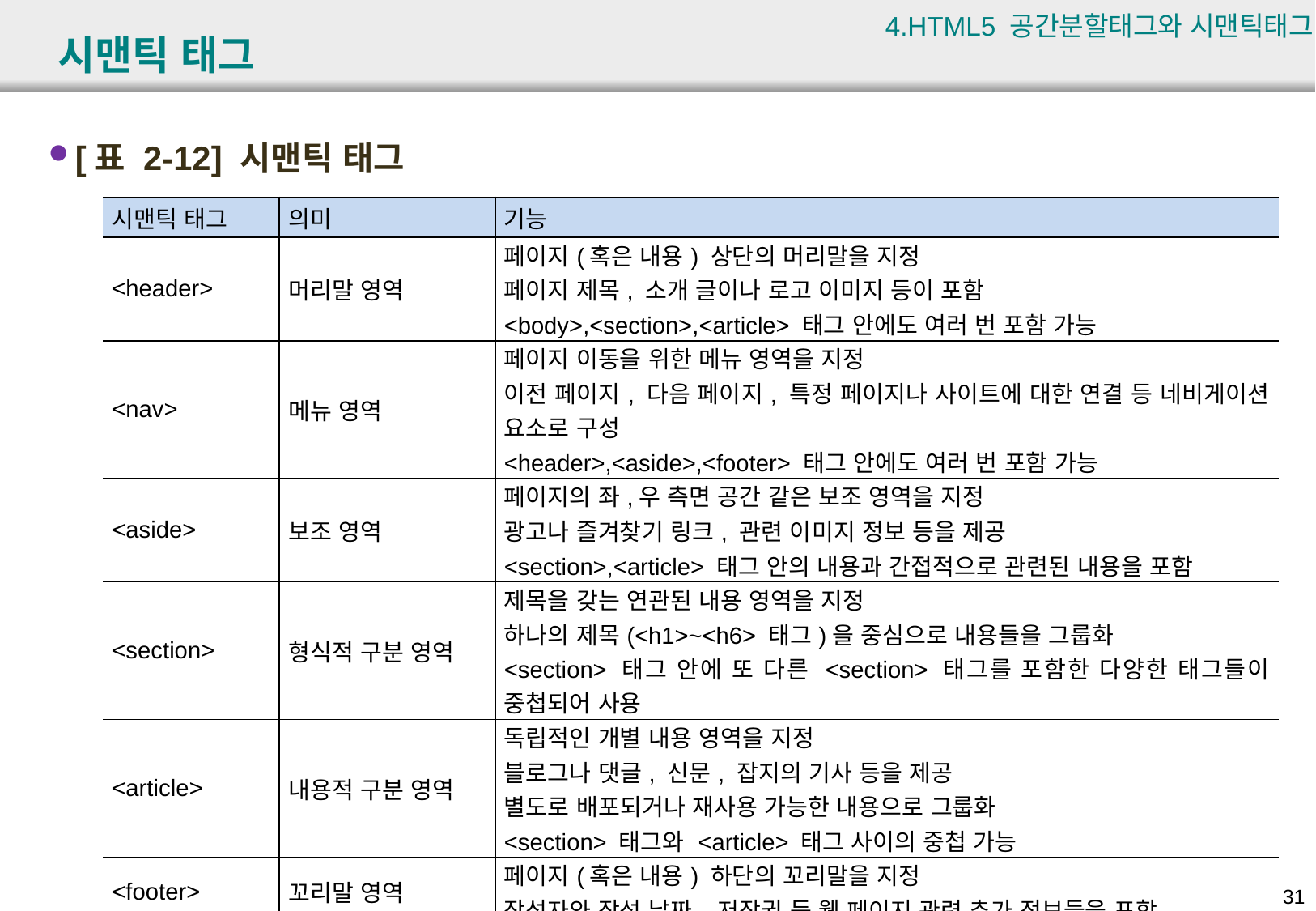

4.HTML5 공간분할태그와 시맨틱태그 p.71
# 시맨틱 태그
[표 2-12] 시맨틱 태그

| 시맨틱 태그 | 의미 | 기능 |
| --- | --- | --- |
| <header> | 머리말 영역 | 페이지(혹은 내용) 상단의 머리말을 지정 페이지 제목, 소개 글이나 로고 이미지 등이 포함 <body>,<section>,<article> 태그 안에도 여러 번 포함 가능 |
| <nav> | 메뉴 영역 | 페이지 이동을 위한 메뉴 영역을 지정 이전 페이지, 다음 페이지, 특정 페이지나 사이트에 대한 연결 등 네비게이션 요소로 구성 <header>,<aside>,<footer> 태그 안에도 여러 번 포함 가능 |
| <aside> | 보조 영역 | 페이지의 좌,우 측면 공간 같은 보조 영역을 지정 광고나 즐겨찾기 링크, 관련 이미지 정보 등을 제공 <section>,<article> 태그 안의 내용과 간접적으로 관련된 내용을 포함 |
| <section> | 형식적 구분 영역 | 제목을 갖는 연관된 내용 영역을 지정 하나의 제목(<h1>~<h6> 태그)을 중심으로 내용들을 그룹화 <section> 태그 안에 또 다른 <section> 태그를 포함한 다양한 태그들이 중첩되어 사용 |
| <article> | 내용적 구분 영역 | 독립적인 개별 내용 영역을 지정 블로그나 댓글, 신문, 잡지의 기사 등을 제공 별도로 배포되거나 재사용 가능한 내용으로 그룹화 <section> 태그와 <article> 태그 사이의 중첩 가능 |
| <footer> | 꼬리말 영역 | 페이지(혹은 내용) 하단의 꼬리말을 지정 작성자와 작성 날짜, 저작권 등 웹 페이지 관련 추가 정보들을 포함 |